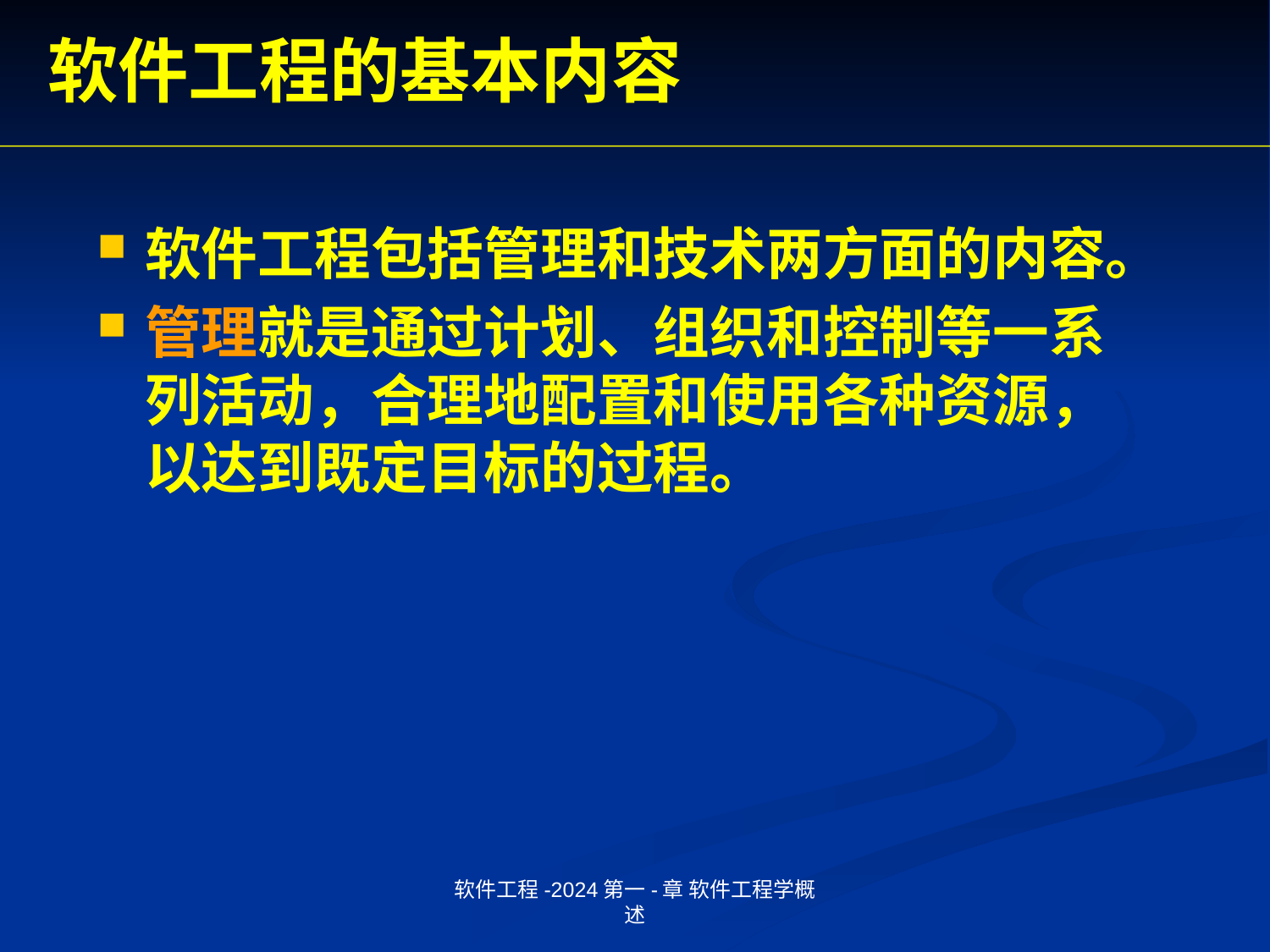

# 软件工程的基本内容

软件工程包括管理和技术两方面的内容。
管理就是通过计划、组织和控制等一系列活动，合理地配置和使用各种资源，以达到既定目标的过程。
软件工程-2024第一-章 软件工程学概述
51